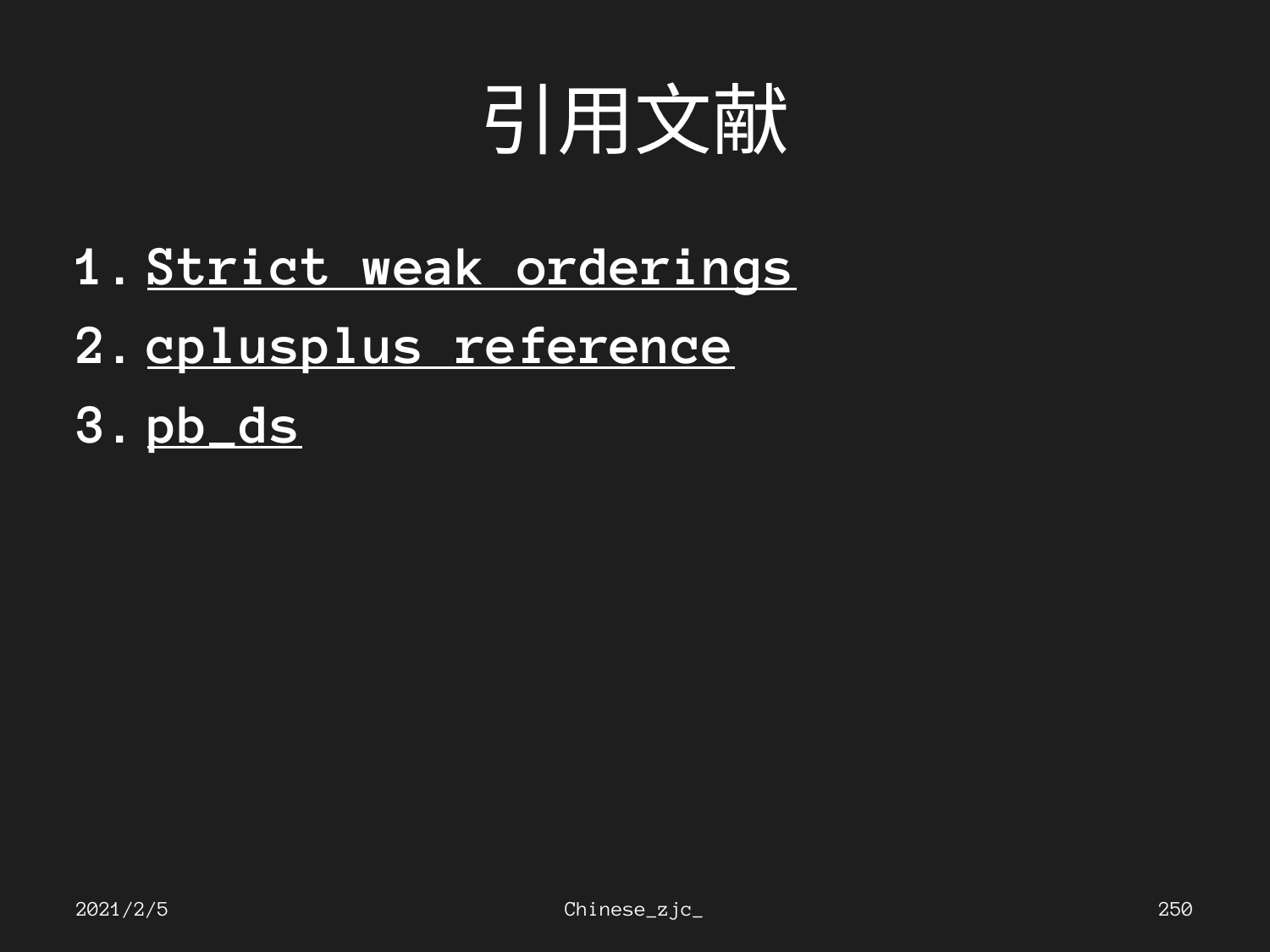

# 引用文献
Strict weak orderings
cplusplus reference
pb_ds
2021/2/5
Chinese_zjc_
250